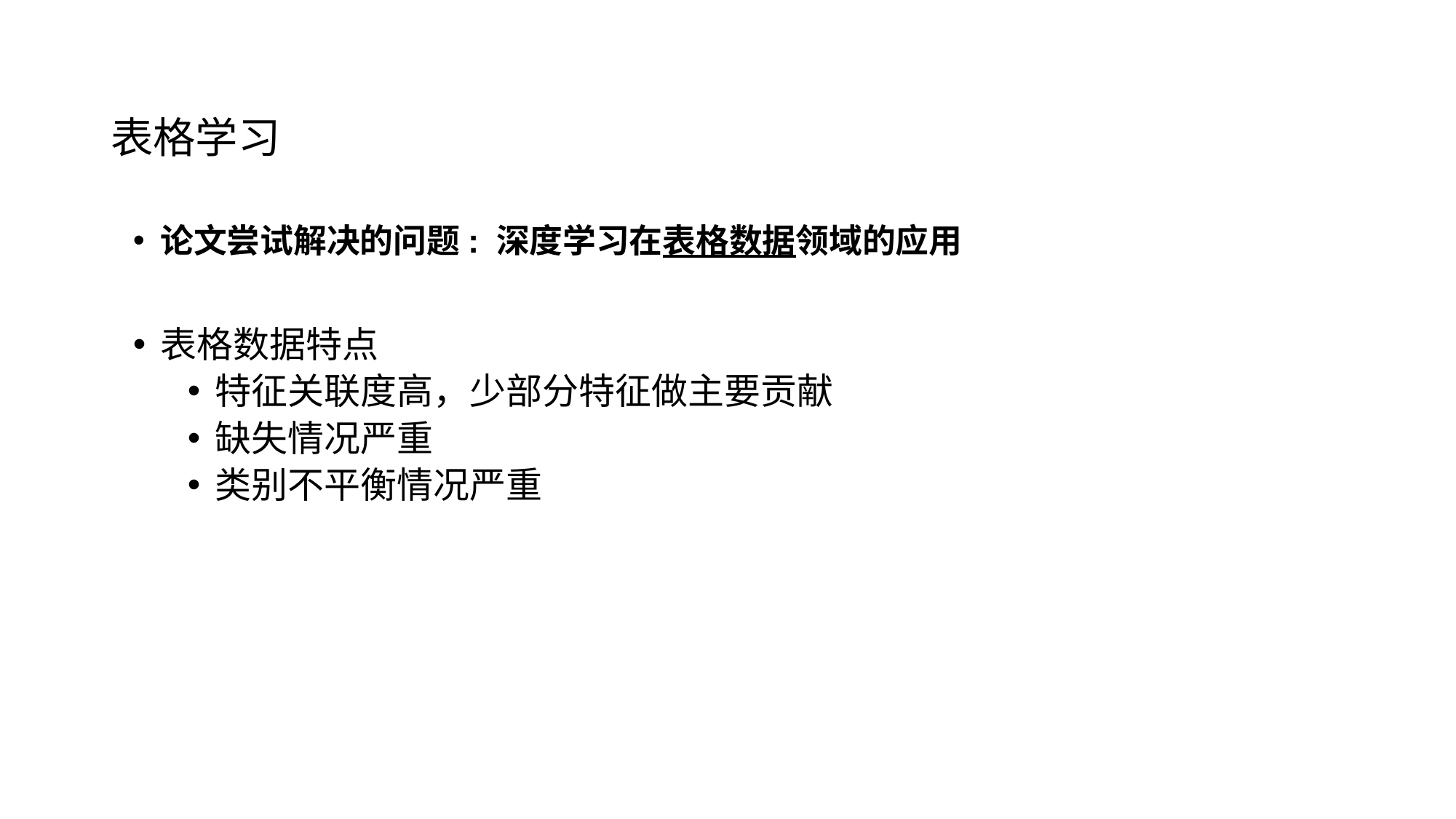

# 表格学习
论文尝试解决的问题: 深度学习在表格数据领域的应用

表格数据特点
特征关联度高，少部分特征做主要贡献
缺失情况严重
类别不平衡情况严重